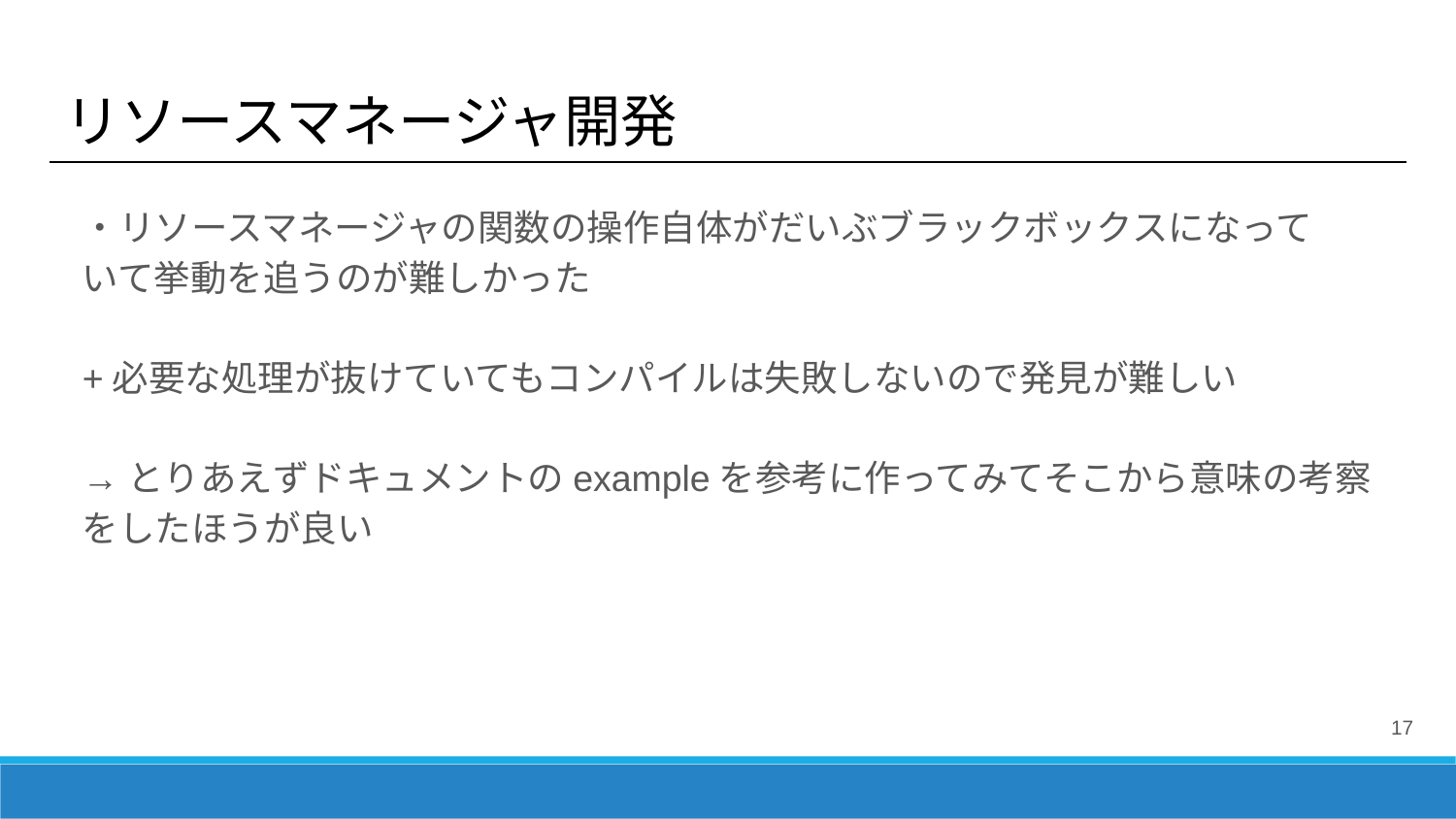

# リソースマネージャ開発
・リソースマネージャの関数の操作自体がだいぶブラックボックスになって
いて挙動を追うのが難しかった

+必要な処理が抜けていてもコンパイルは失敗しないので発見が難しい

→とりあえずドキュメントのexampleを参考に作ってみてそこから意味の考察をしたほうが良い

17